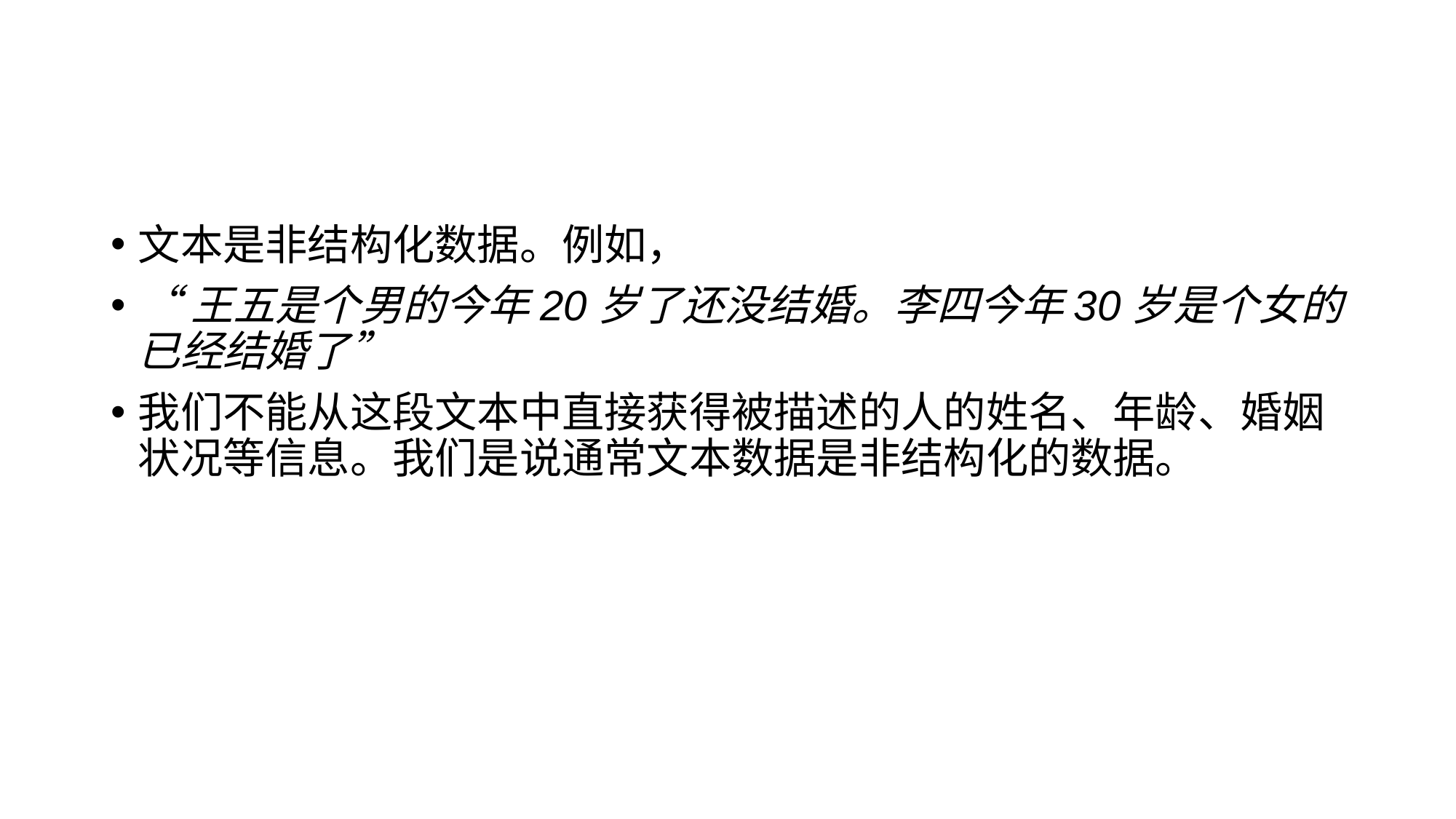

#
文本是非结构化数据。例如，
“王五是个男的今年20岁了还没结婚。李四今年30岁是个女的已经结婚了”
我们不能从这段文本中直接获得被描述的人的姓名、年龄、婚姻状况等信息。我们是说通常文本数据是非结构化的数据。